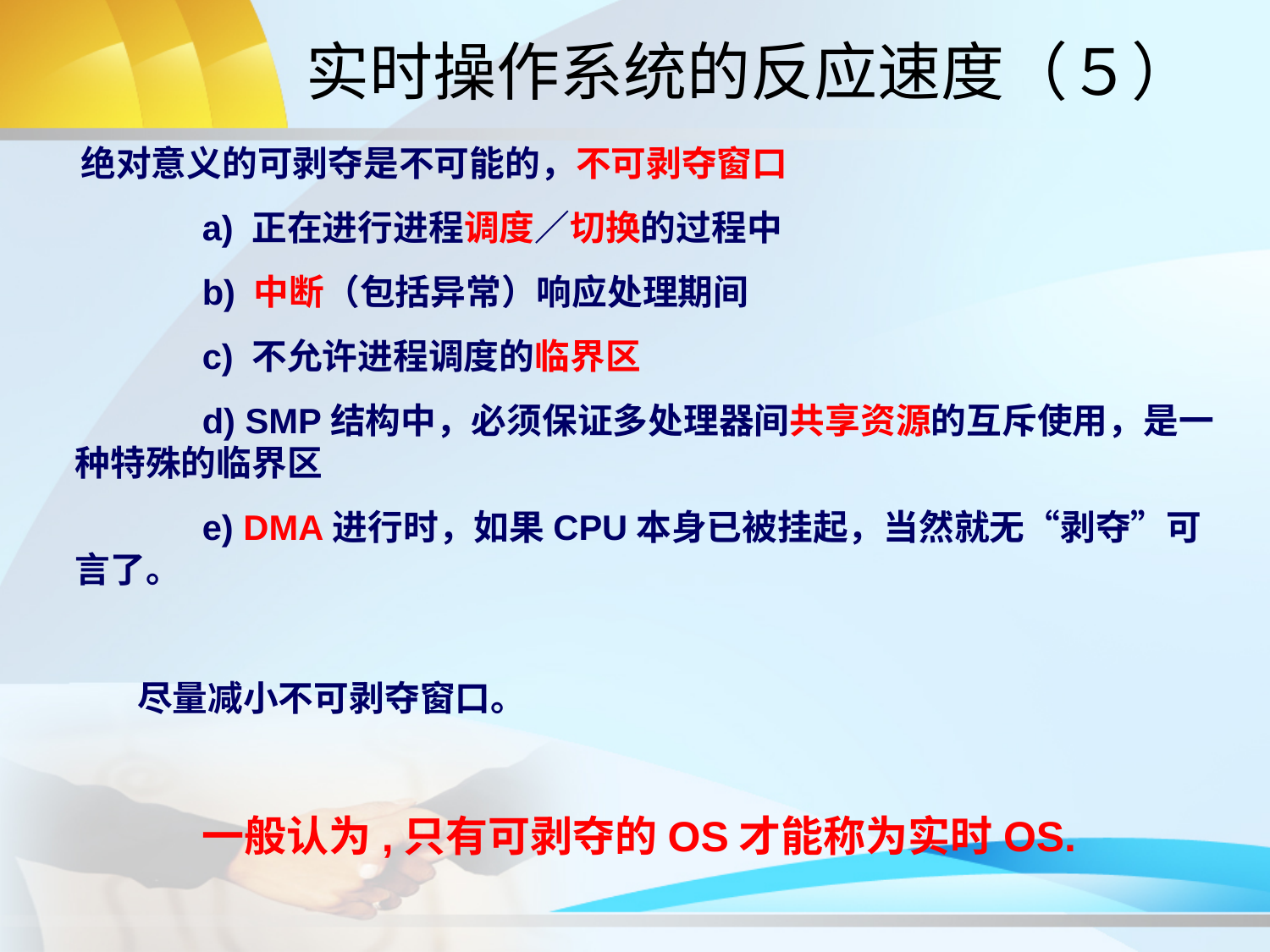

# 实时操作系统的反应速度（５）
    绝对意义的可剥夺是不可能的，不可剥夺窗口
		a) 正在进行进程调度／切换的过程中
		b) 中断（包括异常）响应处理期间
		c) 不允许进程调度的临界区
		d) SMP结构中，必须保证多处理器间共享资源的互斥使用，是一种特殊的临界区
		e) DMA进行时，如果CPU本身已被挂起，当然就无“剥夺”可言了。

           尽量减小不可剥夺窗口。

		一般认为,只有可剥夺的OS才能称为实时OS.